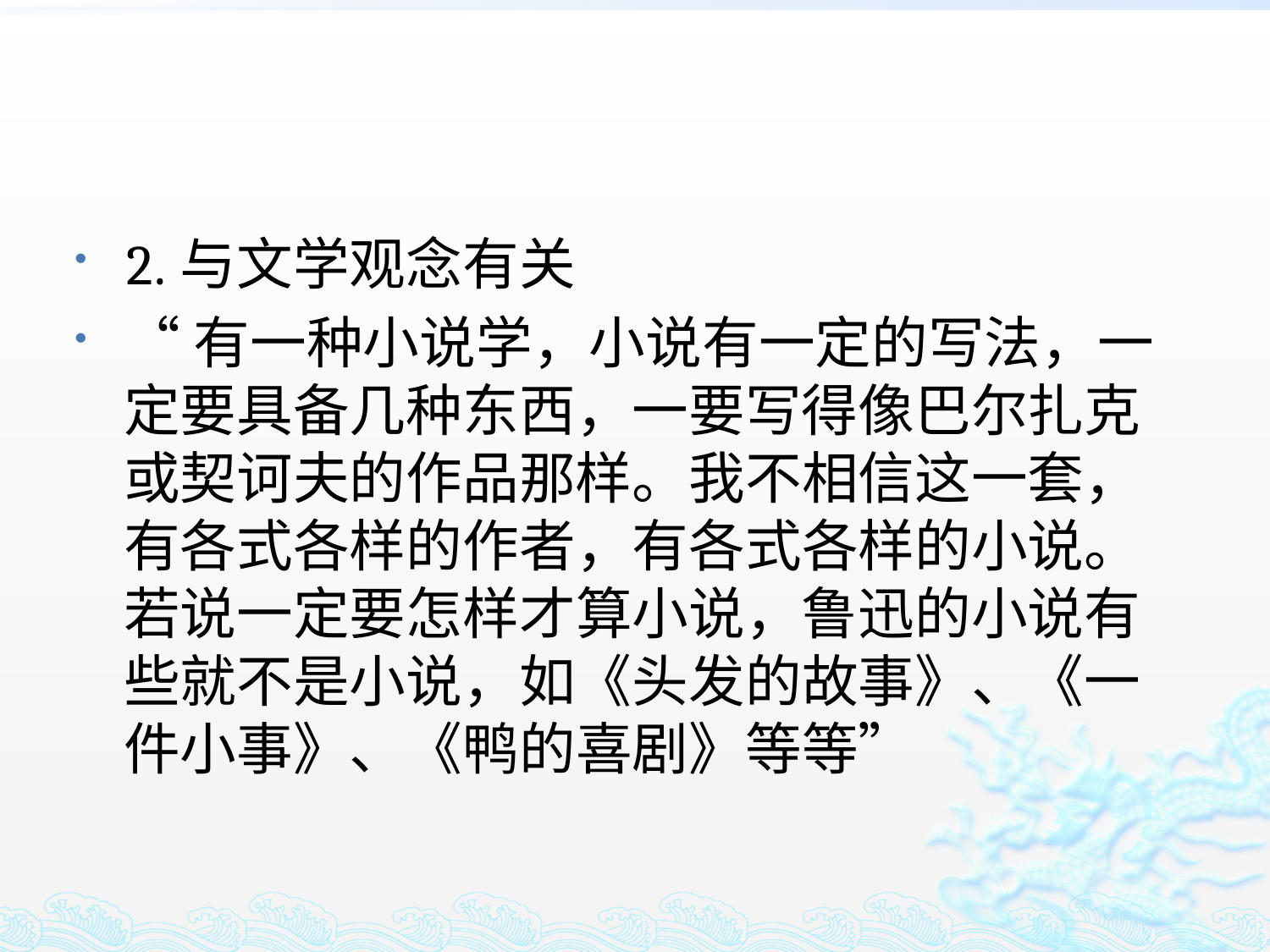

#
2.与文学观念有关
“有一种小说学，小说有一定的写法，一定要具备几种东西，一要写得像巴尔扎克或契诃夫的作品那样。我不相信这一套，有各式各样的作者，有各式各样的小说。若说一定要怎样才算小说，鲁迅的小说有些就不是小说，如《头发的故事》、《一件小事》、《鸭的喜剧》等等”